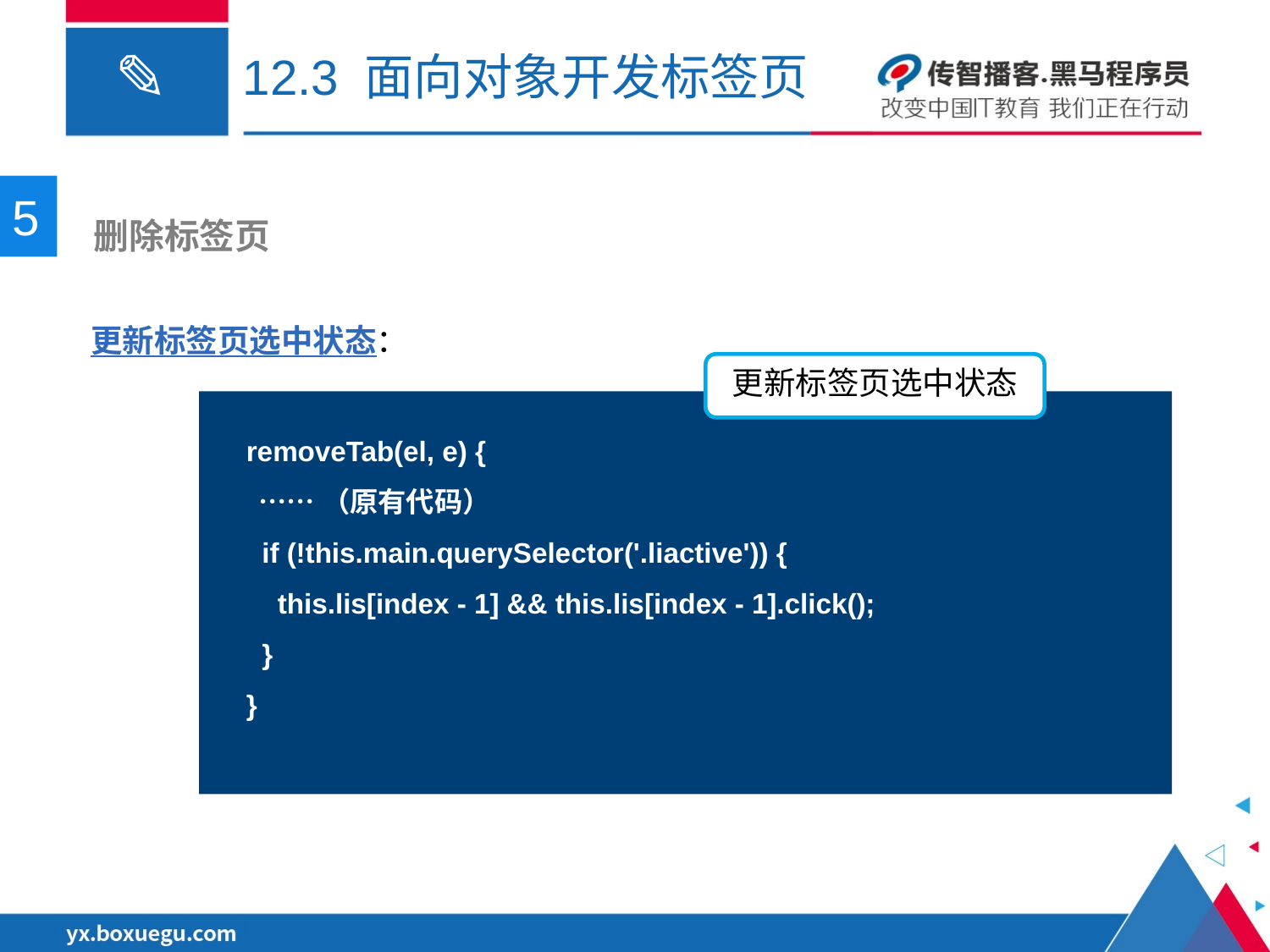

# 12.3 面向对象开发标签页

5
  删除标签页
更新标签页选中状态：
更新标签页选中状态

removeTab(el, e) {
  ……（原有代码）
  if (!this.main.querySelector('.liactive')) {
    this.lis[index - 1] && this.lis[index - 1].click();
  }
}